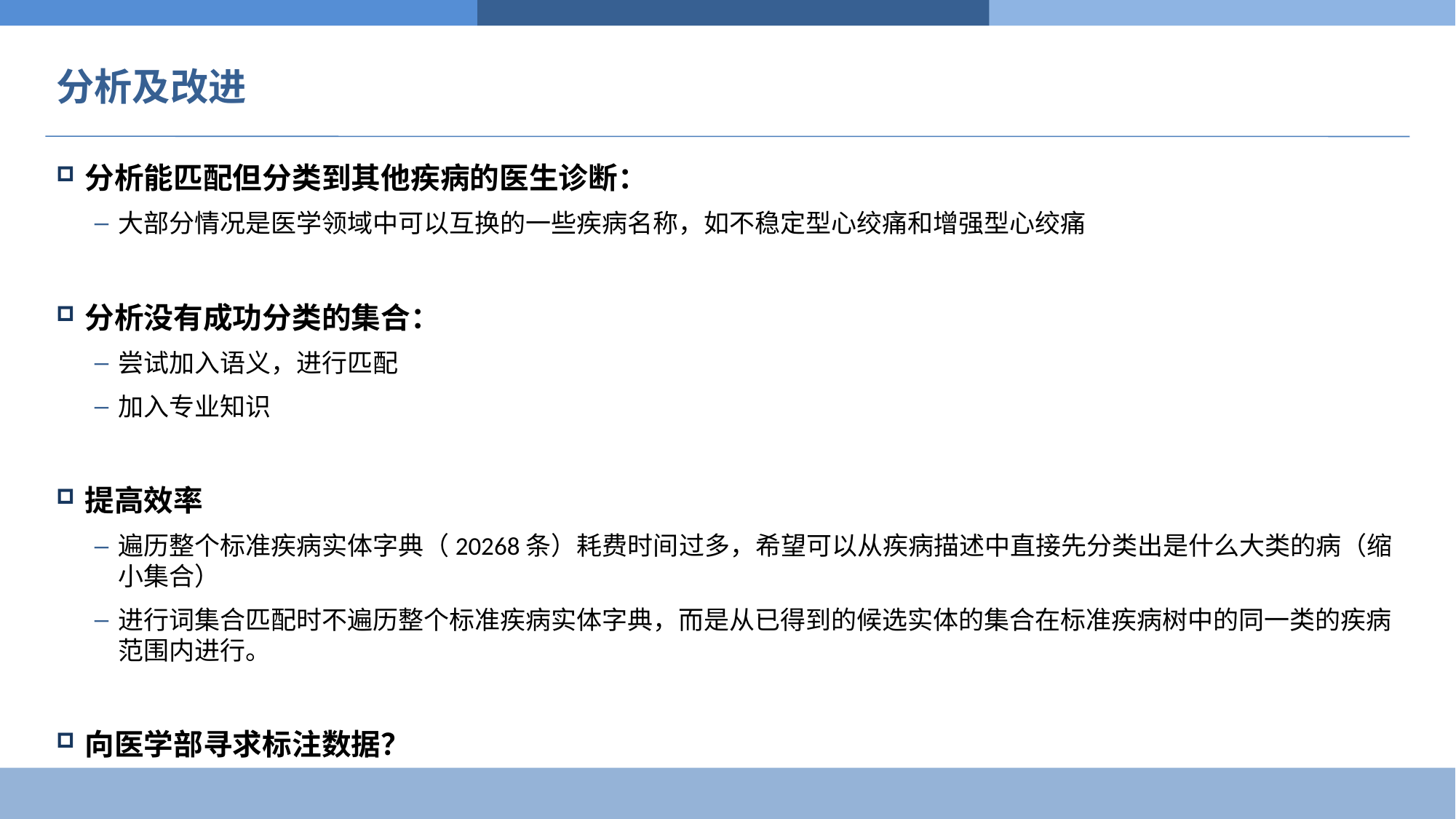

# 分析及改进
分析能匹配但分类到其他疾病的医生诊断：
大部分情况是医学领域中可以互换的一些疾病名称，如不稳定型心绞痛和增强型心绞痛

分析没有成功分类的集合：
尝试加入语义，进行匹配
加入专业知识

提高效率
遍历整个标准疾病实体字典（20268条）耗费时间过多，希望可以从疾病描述中直接先分类出是什么大类的病（缩小集合）
进行词集合匹配时不遍历整个标准疾病实体字典，而是从已得到的候选实体的集合在标准疾病树中的同一类的疾病范围内进行。

向医学部寻求标注数据？